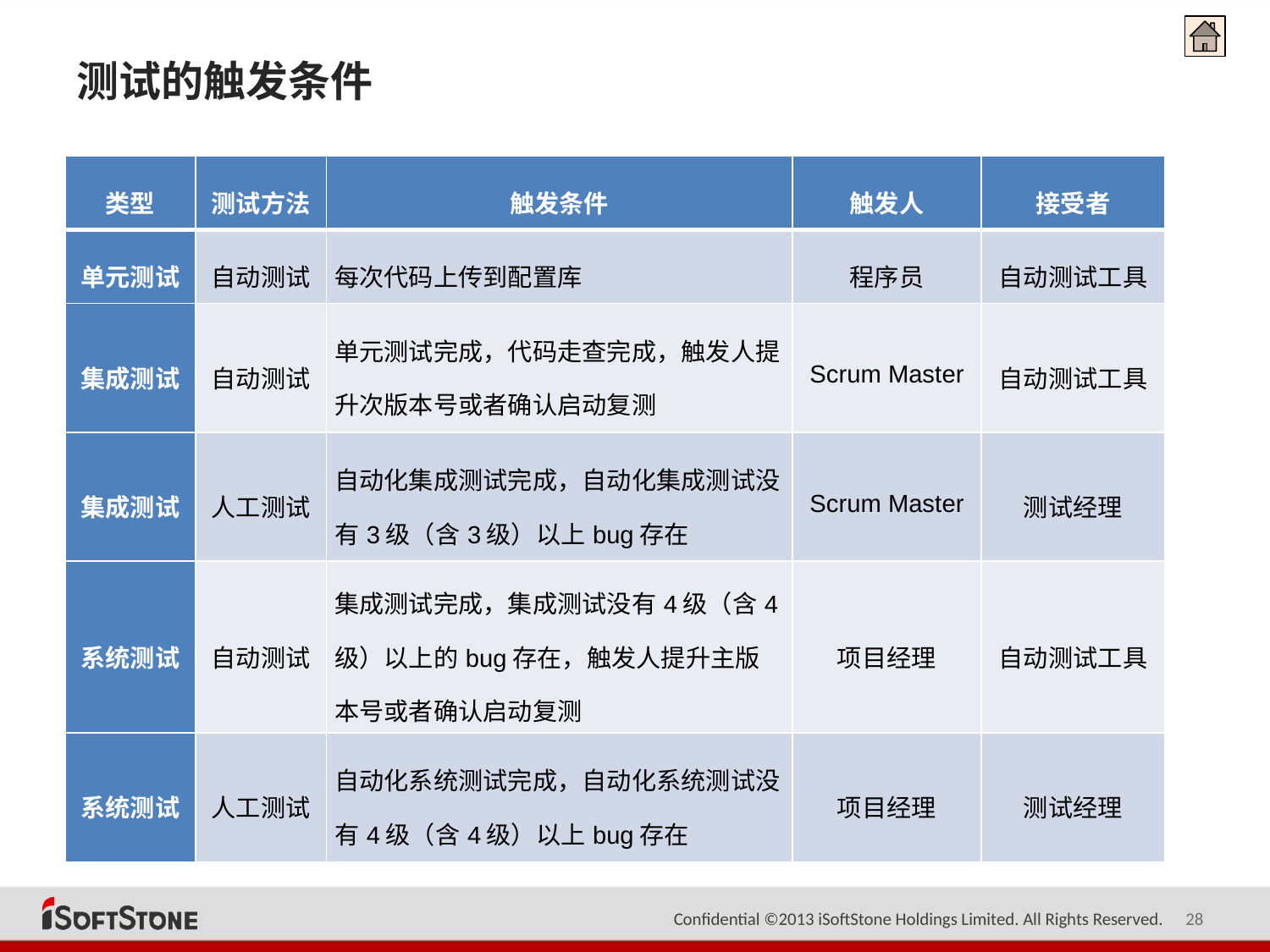

# 测试的触发条件
| 类型 | 测试方法 | 触发条件 | 触发人 | 接受者 |
| --- | --- | --- | --- | --- |
| 单元测试 | 自动测试 | 每次代码上传到配置库 | 程序员 | 自动测试工具 |
| 集成测试 | 自动测试 | 单元测试完成，代码走查完成，触发人提升次版本号或者确认启动复测 | Scrum Master | 自动测试工具 |
| 集成测试 | 人工测试 | 自动化集成测试完成，自动化集成测试没有3级（含3级）以上bug存在 | Scrum Master | 测试经理 |
| 系统测试 | 自动测试 | 集成测试完成，集成测试没有4级（含4级）以上的bug存在，触发人提升主版本号或者确认启动复测 | 项目经理 | 自动测试工具 |
| 系统测试 | 人工测试 | 自动化系统测试完成，自动化系统测试没有4级（含4级）以上bug存在 | 项目经理 | 测试经理 |
28